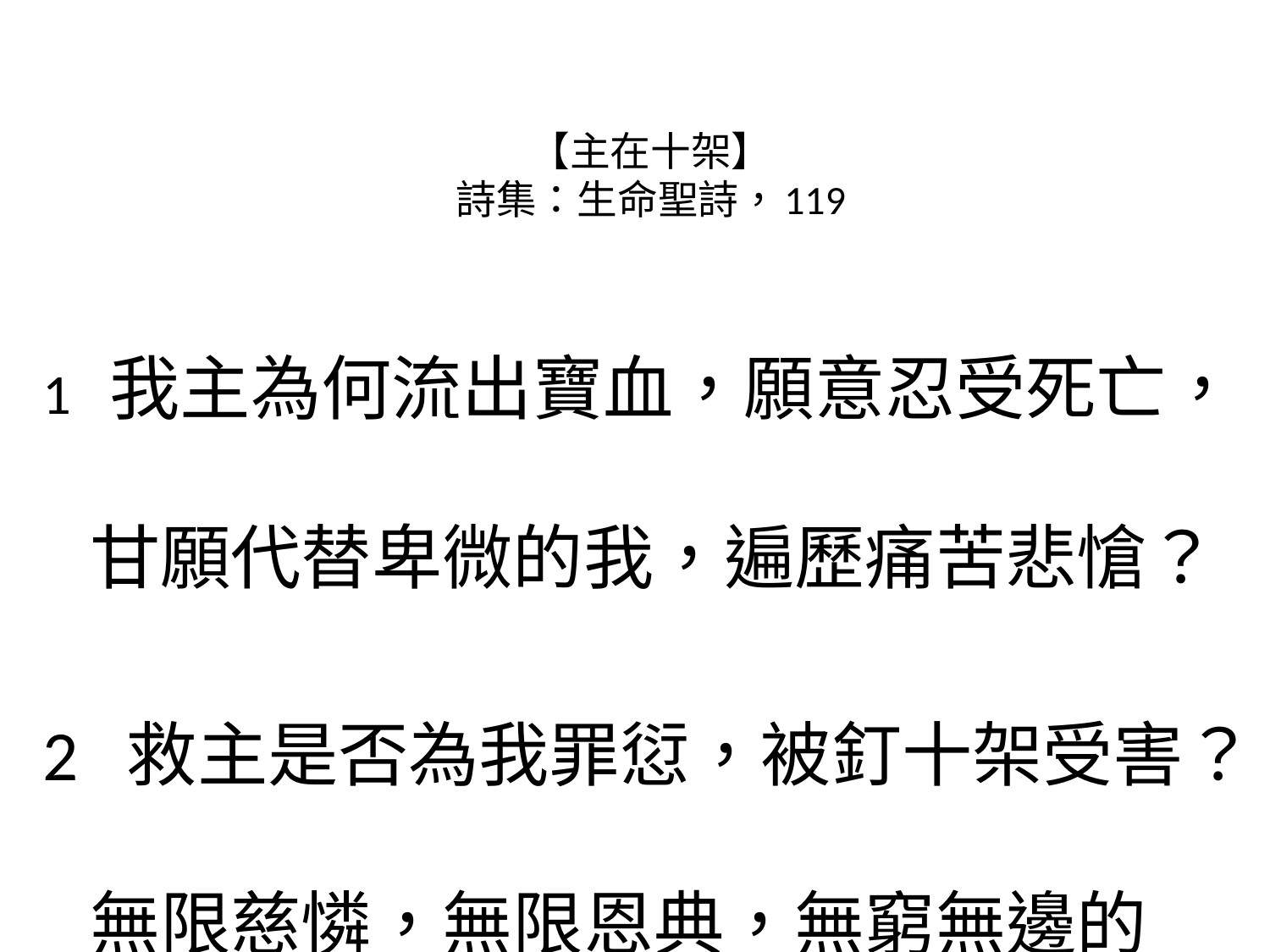

# 【主在十架】 詩集：生命聖詩，119
1  我主為何流出寶血，願意忍受死亡，
甘願代替卑微的我，遍歷痛苦悲愴？

2  救主是否為我罪愆，被釘十架受害？
無限慈憐，無限恩典，無窮無邊的愛。